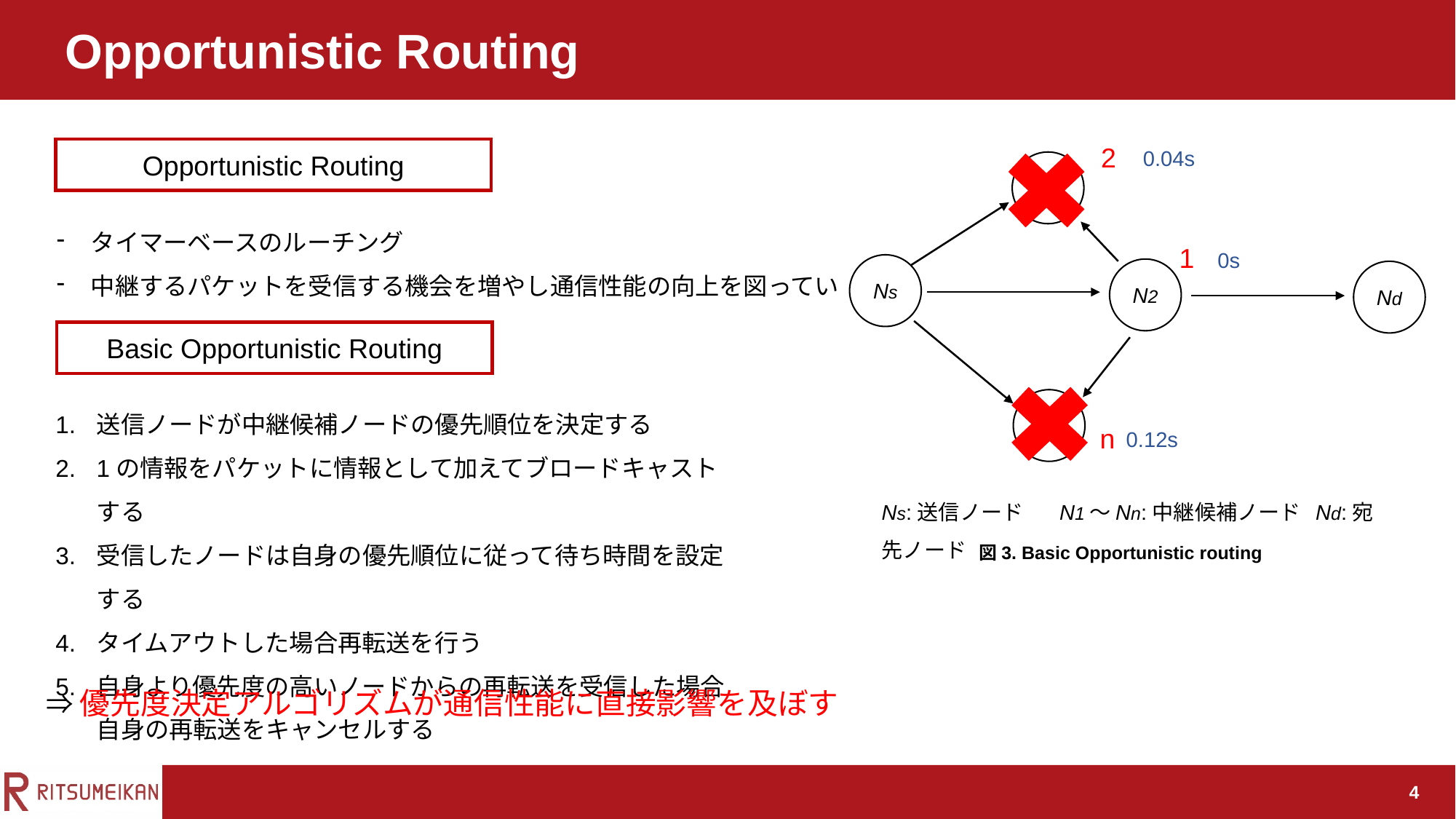

Opportunistic Routing
2

Opportunistic Routing
0.04s
N1
タイマーベースのルーチング
中継するパケットを受信する機会を増やし通信性能の向上を図っている
1
0s
Ns
N2
Nd
Basic Opportunistic Routing

Nn
送信ノードが中継候補ノードの優先順位を決定する
1の情報をパケットに情報として加えてブロードキャストする
受信したノードは自身の優先順位に従って待ち時間を設定する
タイムアウトした場合再転送を行う
自身より優先度の高いノードからの再転送を受信した場合自身の再転送をキャンセルする
n
0.12s
Ns:送信ノード　  N1～Nn:中継候補ノード  Nd:宛先ノード
図3. Basic Opportunistic routing
⇒優先度決定アルゴリズムが通信性能に直接影響を及ぼす
4